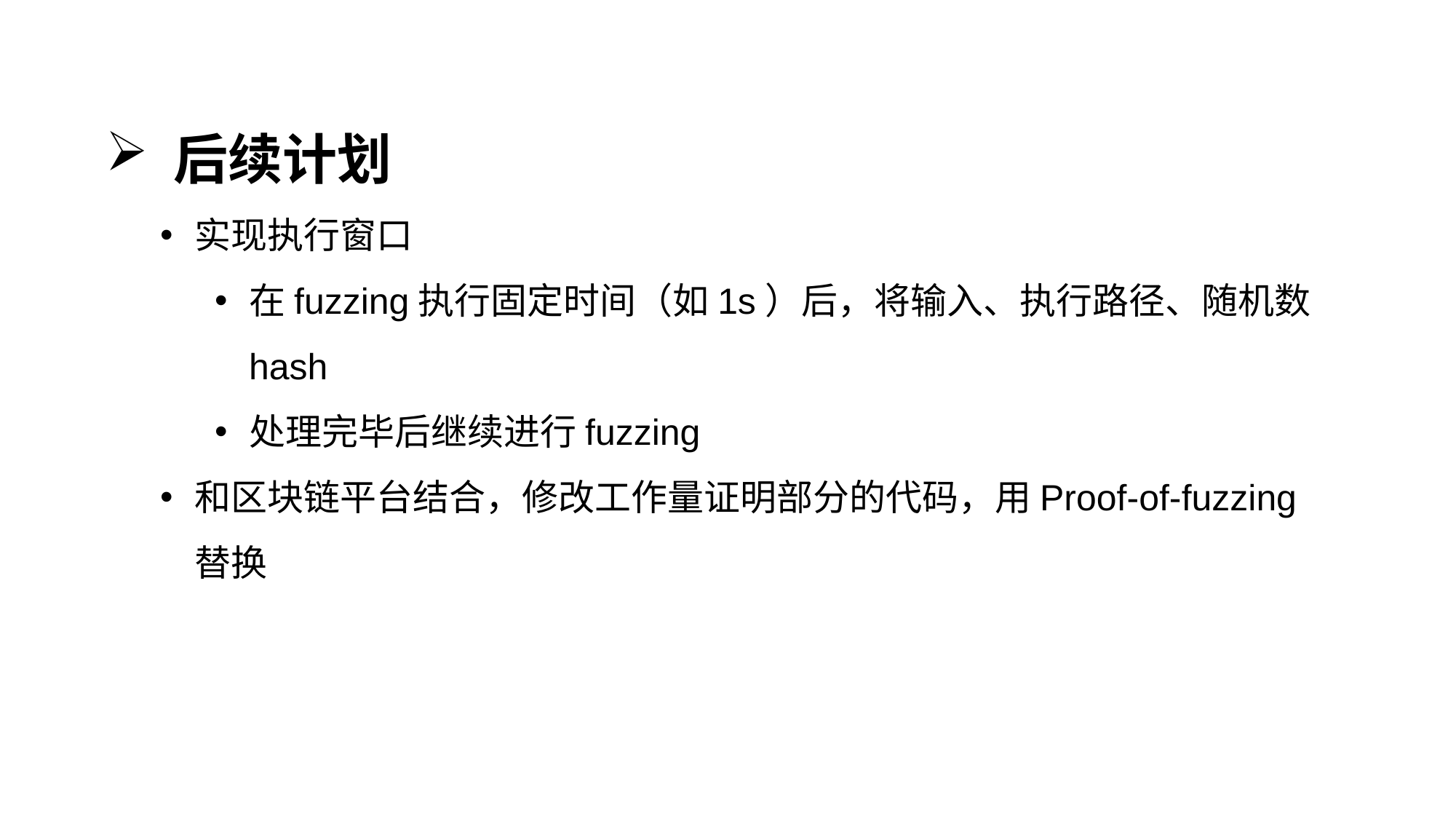

后续计划
实现执行窗口
在fuzzing执行固定时间（如1s）后，将输入、执行路径、随机数hash
处理完毕后继续进行fuzzing
和区块链平台结合，修改工作量证明部分的代码，用Proof-of-fuzzing替换